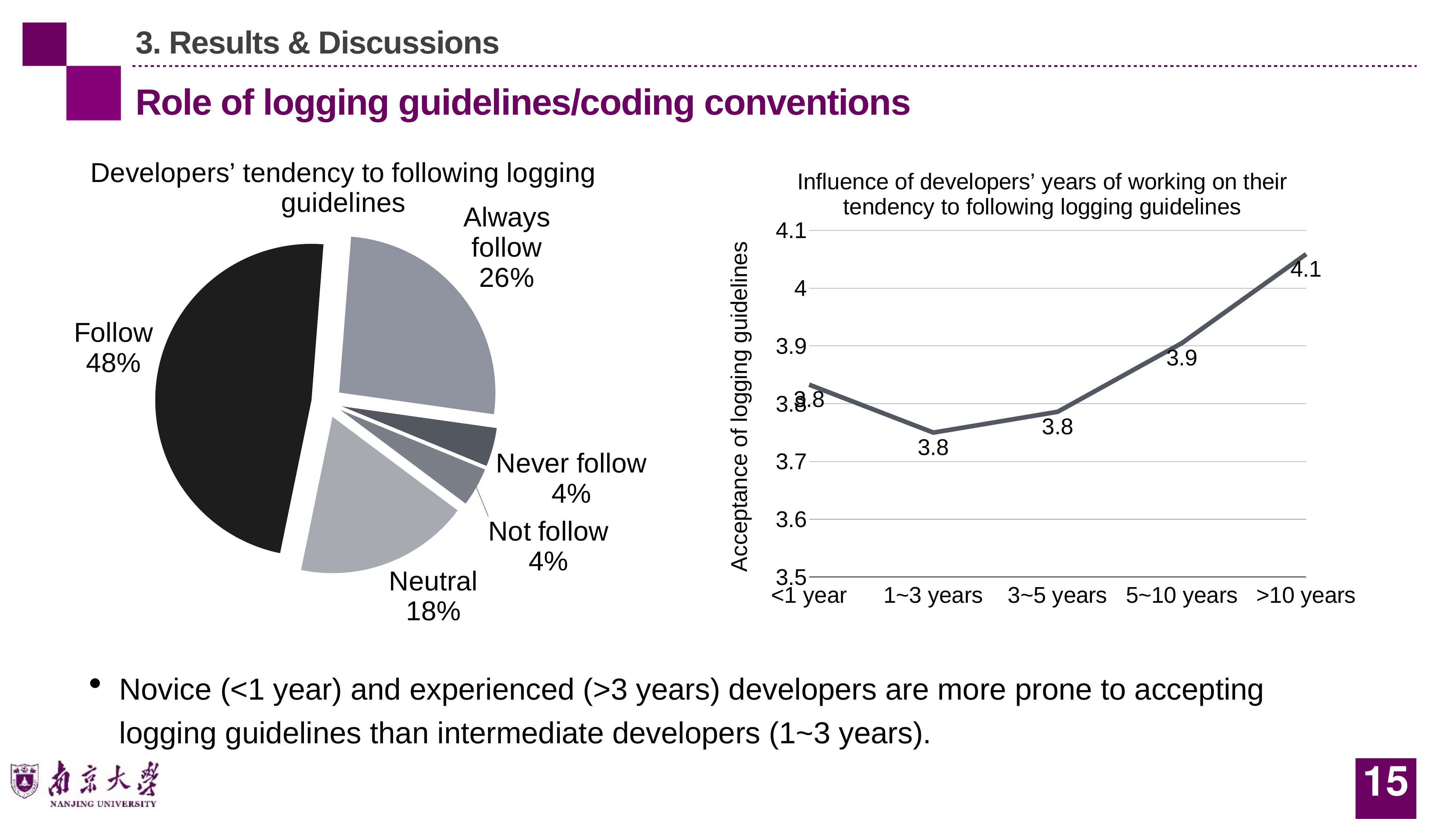

3. Results & Discussions

### Chart: Developers’ tendency to following logging guidelines

| Category | 区域 1 |
|---|---|
| Never follow | 4.0 |
| Not follow | 4.0 |
| Neutral | 18.0 |
| Follow | 48.0 |
| Always follow | 26.0 |
# Role of logging guidelines/coding conventions

### Chart: Influence of developers’ years of working on their tendency to following logging guidelines

| Category | 区域 1 |
|---|---|
| <1 year | 3.833 |
| 1~3 years | 3.75 |
| 3~5 years | 3.786 |
| 5~10 years | 3.905 |
| >10 years | 4.059 |
Novice (<1 year) and experienced (>3 years) developers are more prone to accepting logging guidelines than intermediate developers (1~3 years).
15